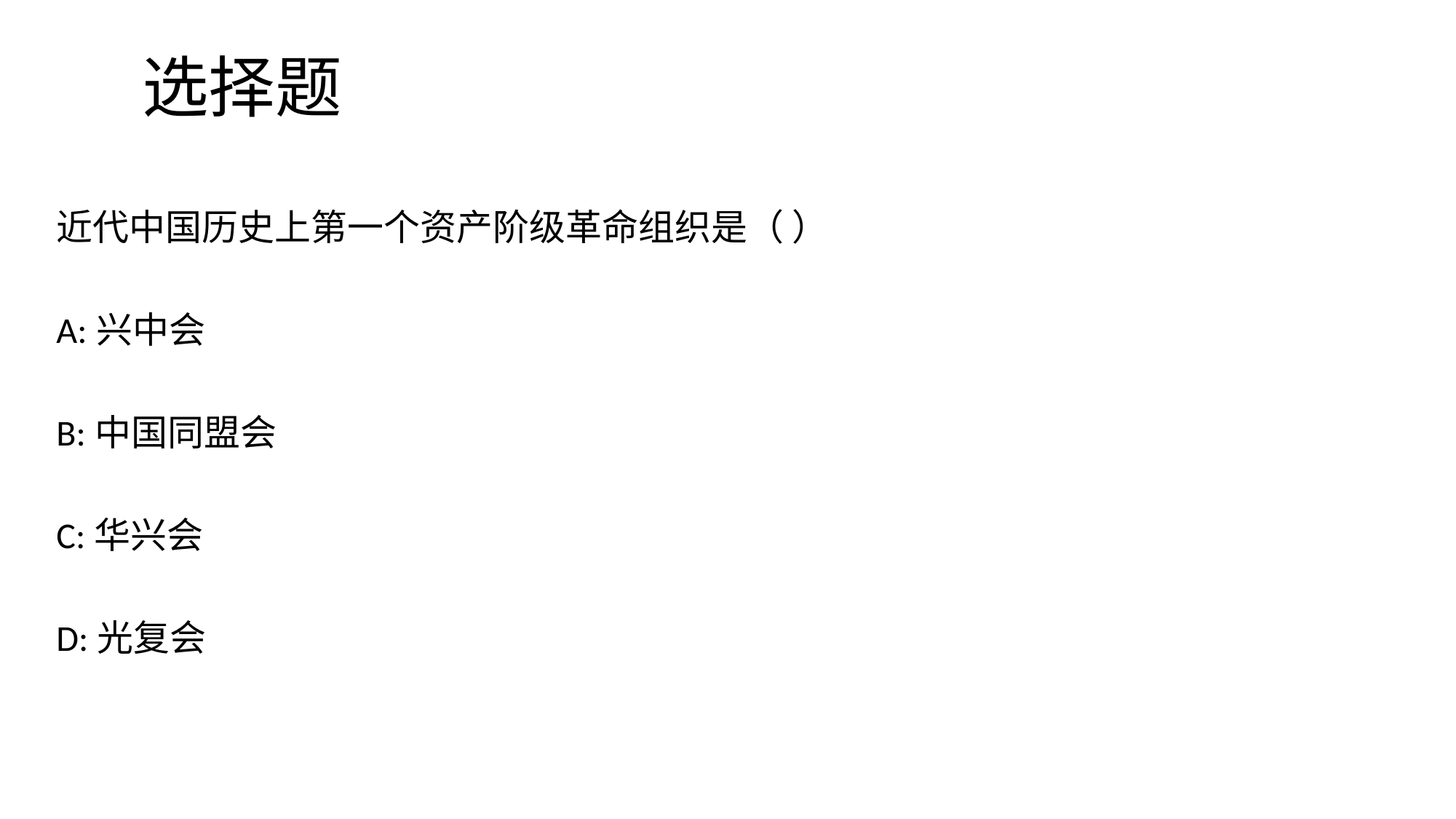

# 选择题
近代中国历史上第一个资产阶级革命组织是（ ）
A:兴中会
B:中国同盟会
C:华兴会
D:光复会